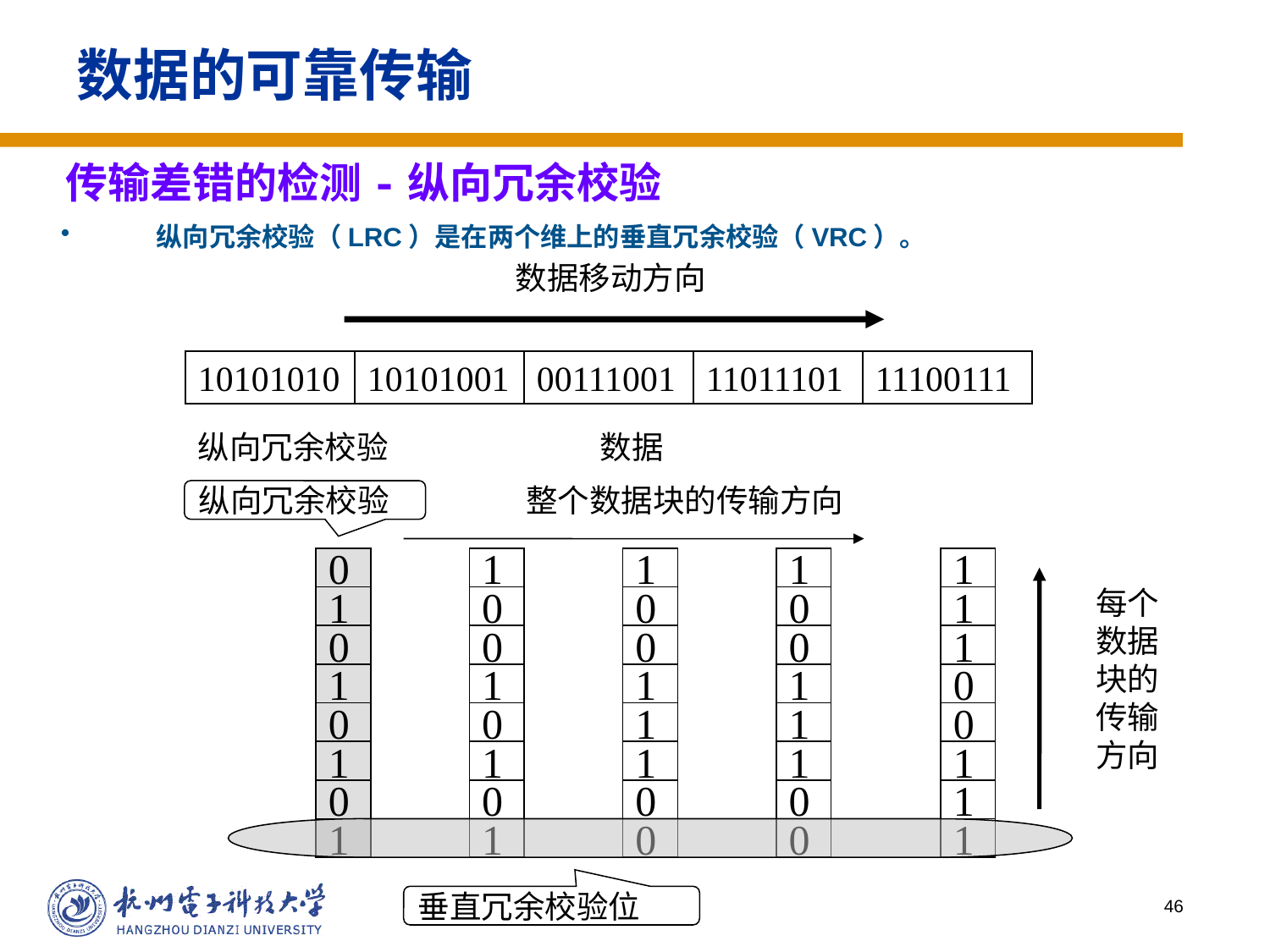

# 数据的可靠传输
传输差错的检测-纵向冗余校验
       纵向冗余校验（LRC）是在两个维上的垂直冗余校验（VRC）。
数据移动方向

10101010
10101001
00111001
11011101
11100111
纵向冗余校验
数据
纵向冗余校验
整个数据块的传输方向

0
1
0
1
0
1
0
1
1
0
0
1
0
1
0
1
1
0
0
1
1
1
0
0
1
0
0
1
1
1
0
0
1
1
1
0
0
1
1
1
每个
数据
块的
传输
方向

垂直冗余校验位
46